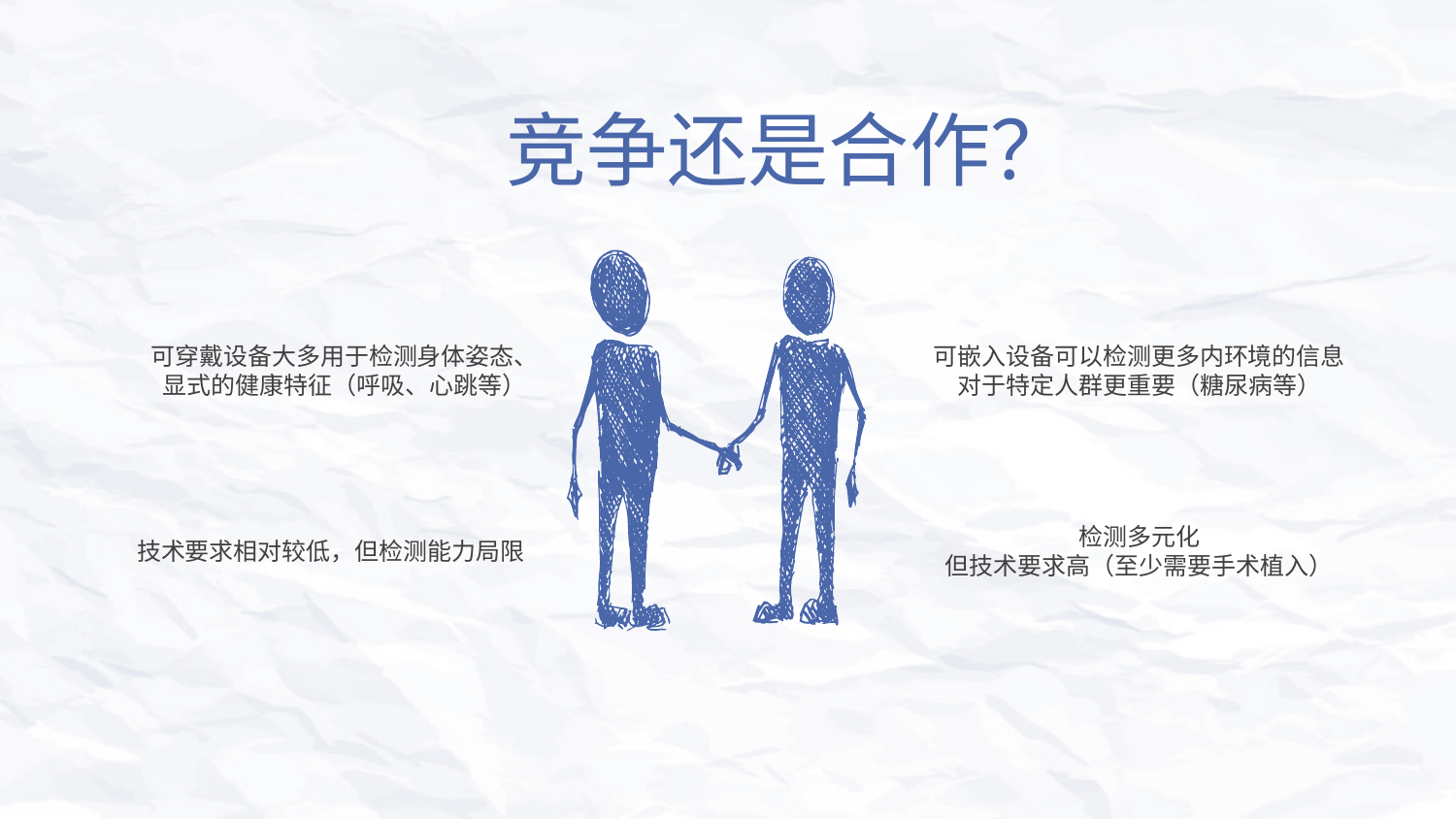

竞争还是合作？

可嵌入设备可以检测更多内环境的信息
对于特定人群更重要（糖尿病等）
可穿戴设备大多用于检测身体姿态、
显式的健康特征（呼吸、心跳等）
检测多元化
但技术要求高（至少需要手术植入）
技术要求相对较低，但检测能力局限